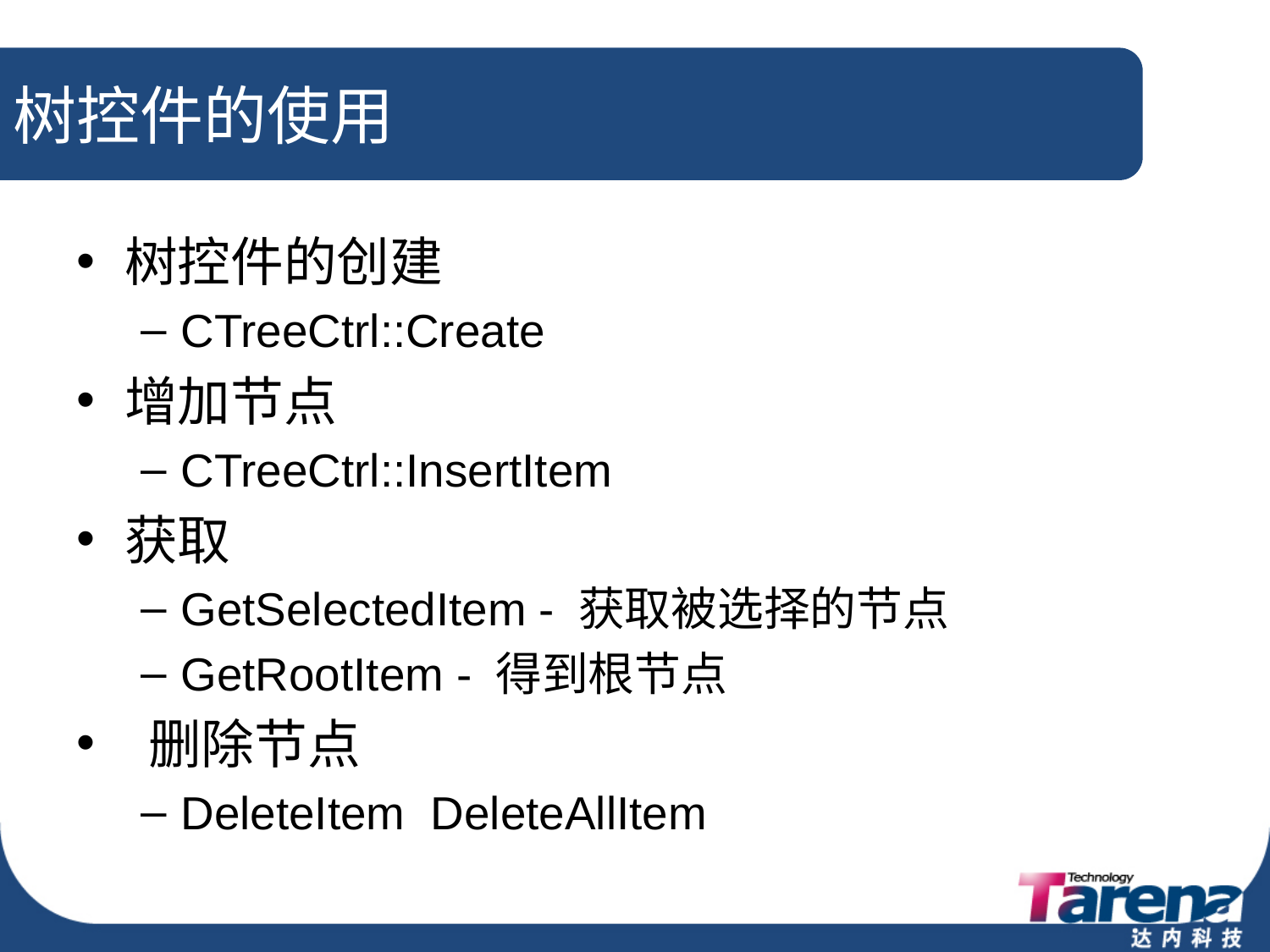

# 树控件的使用
树控件的创建
CTreeCtrl::Create
增加节点
CTreeCtrl::InsertItem
获取
GetSelectedItem - 获取被选择的节点
GetRootItem - 得到根节点
 删除节点
DeleteItem  DeleteAllItem